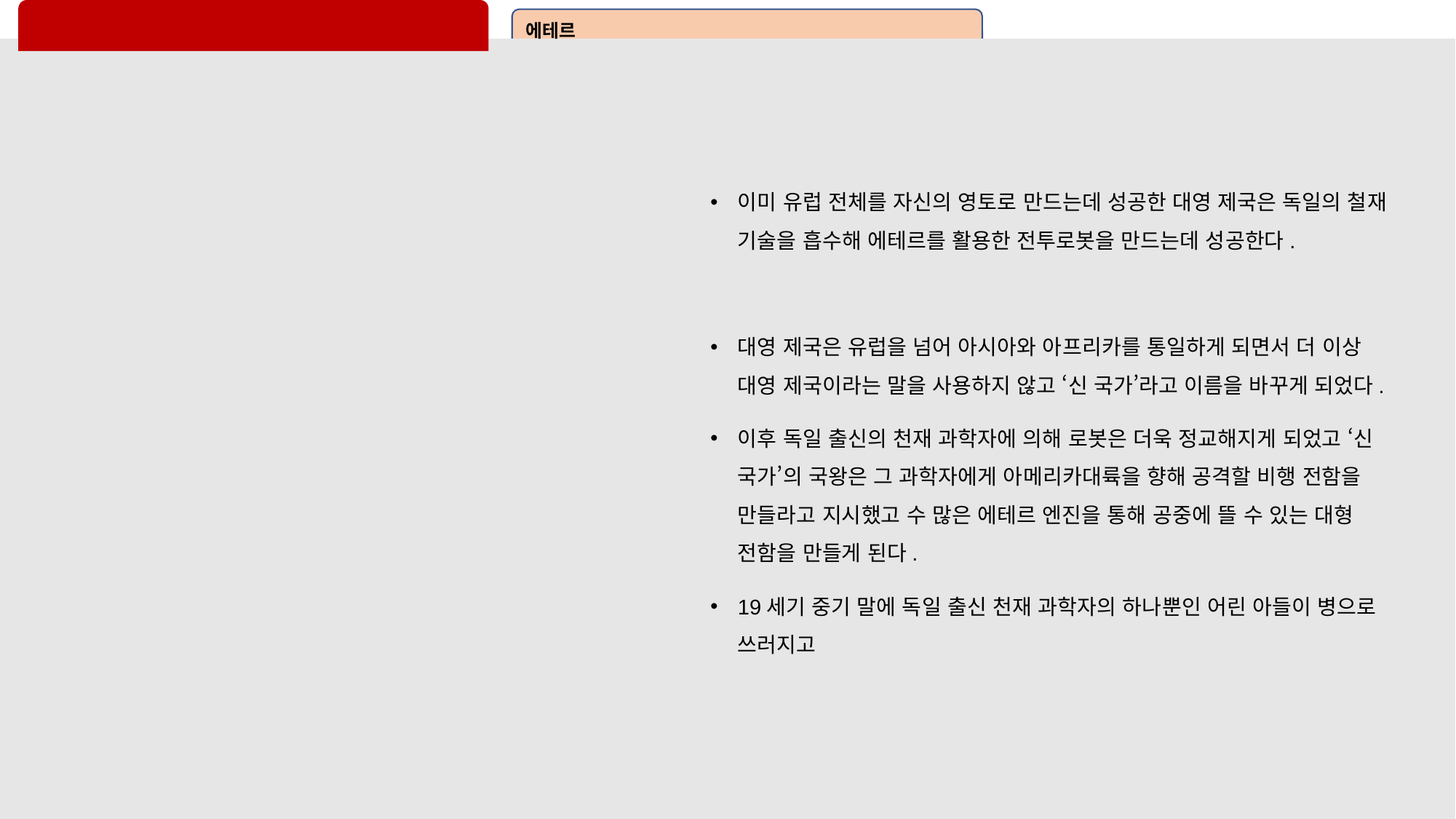

#
에테르

이미 유럽 전체를 자신의 영토로 만드는데 성공한 대영 제국은 독일의 철재 기술을 흡수해 에테르를 활용한 전투로봇을 만드는데 성공한다.

대영 제국은 유럽을 넘어 아시아와 아프리카를 통일하게 되면서 더 이상 대영 제국이라는 말을 사용하지 않고 ‘신 국가’라고 이름을 바꾸게 되었다.
이후 독일 출신의 천재 과학자에 의해 로봇은 더욱 정교해지게 되었고 ‘신 국가’의 국왕은 그 과학자에게 아메리카대륙을 향해 공격할 비행 전함을 만들라고 지시했고 수 많은 에테르 엔진을 통해 공중에 뜰 수 있는 대형 전함을 만들게 된다.
19세기 중기 말에 독일 출신 천재 과학자의 하나뿐인 어린 아들이 병으로 쓰러지고